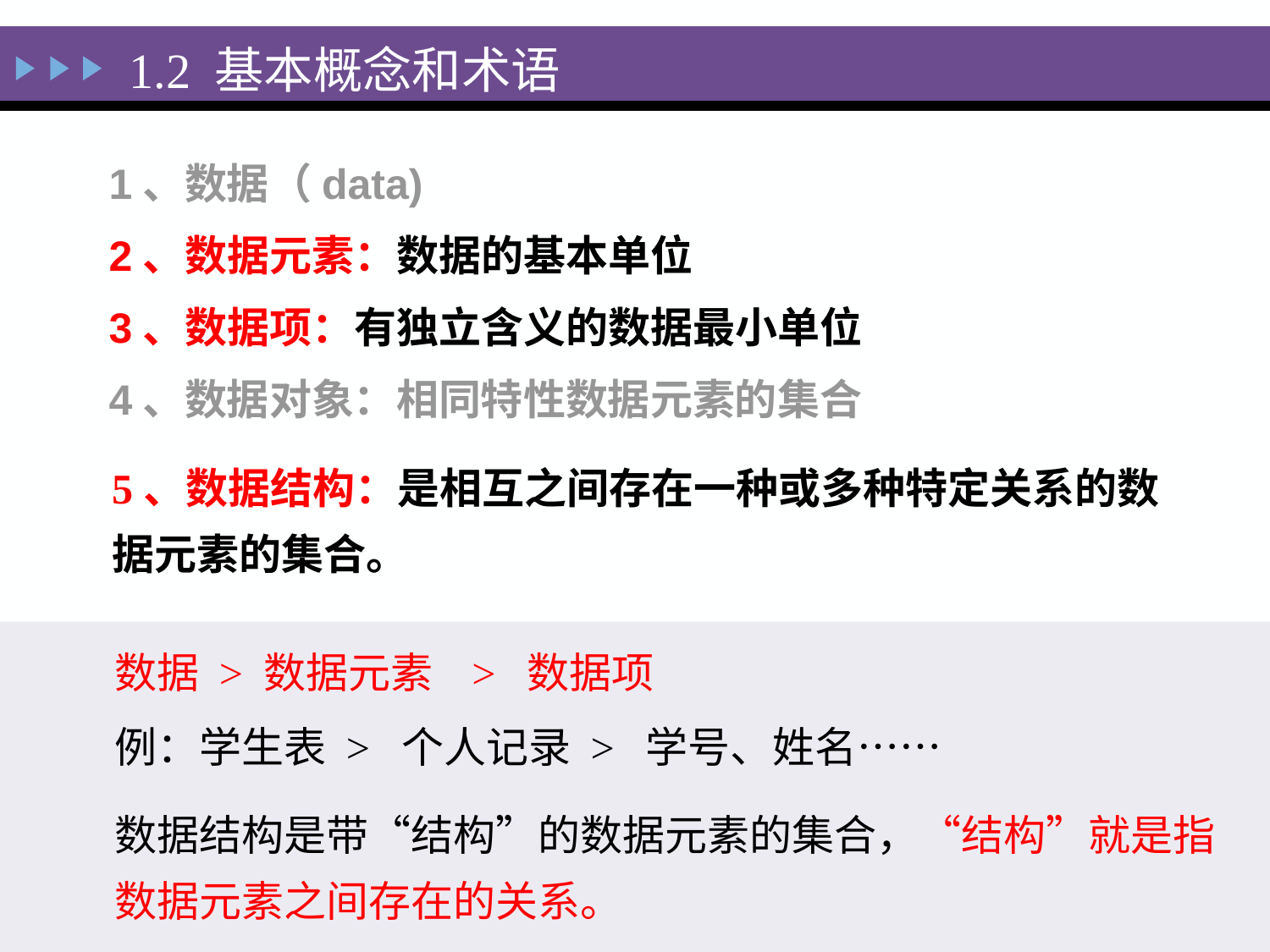

1.2 基本概念和术语
1、数据（data)
2、数据元素：数据的基本单位
3、数据项：有独立含义的数据最小单位
4、数据对象：相同特性数据元素的集合
5、数据结构：是相互之间存在一种或多种特定关系的数据元素的集合。

数据 > 数据元素   >  数据项
例：学生表 >  个人记录 >  学号、姓名……
数据结构是带“结构”的数据元素的集合，“结构”就是指数据元素之间存在的关系。